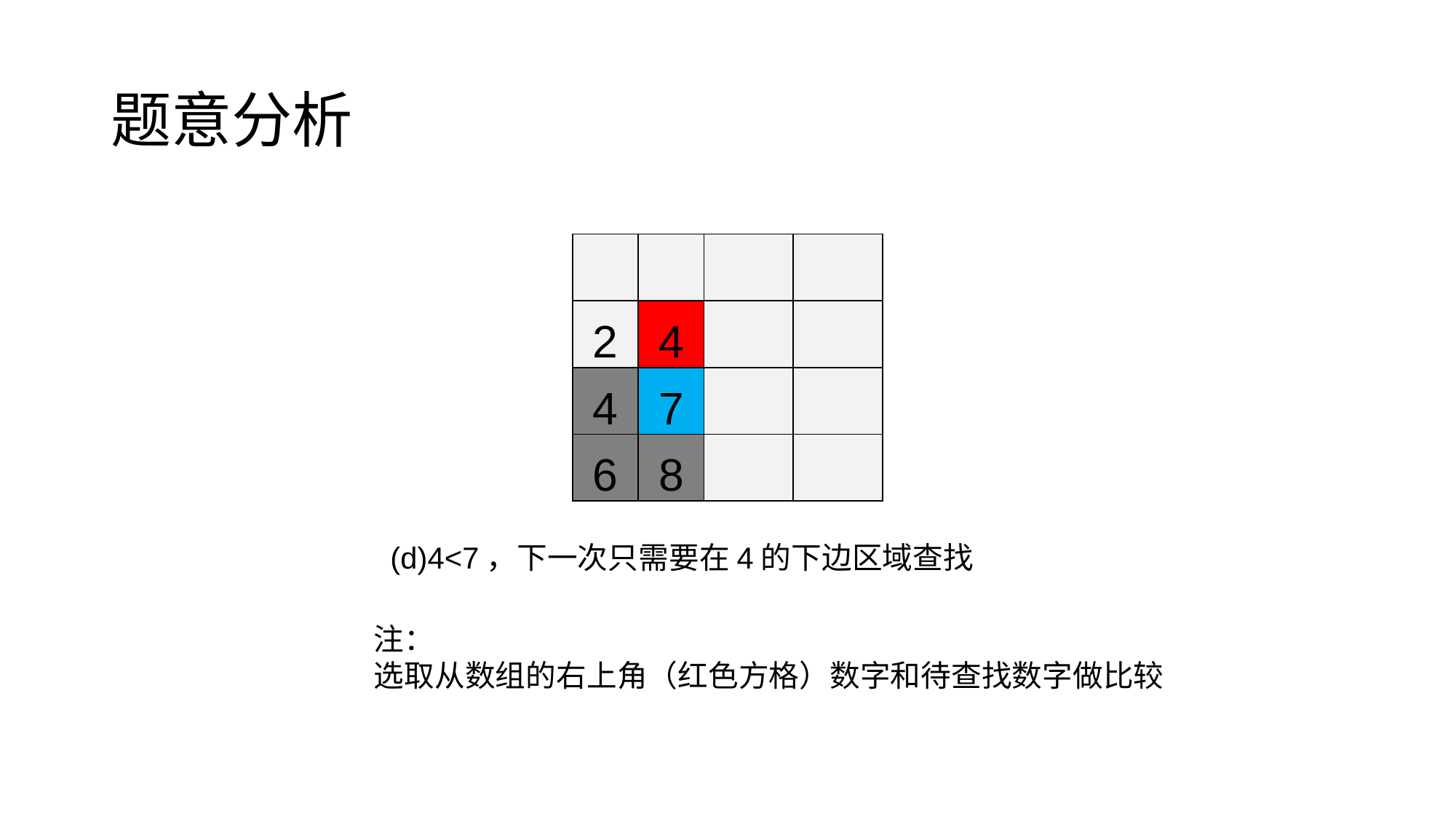

# 题意分析
|  |  |  |  |
| --- | --- | --- | --- |
| 2 | 4 |  |  |
| 4 | 7 |  |  |
| 6 | 8 |  |  |
(d)4<7，下一次只需要在4的下边区域查找
注：
选取从数组的右上角（红色方格）数字和待查找数字做比较